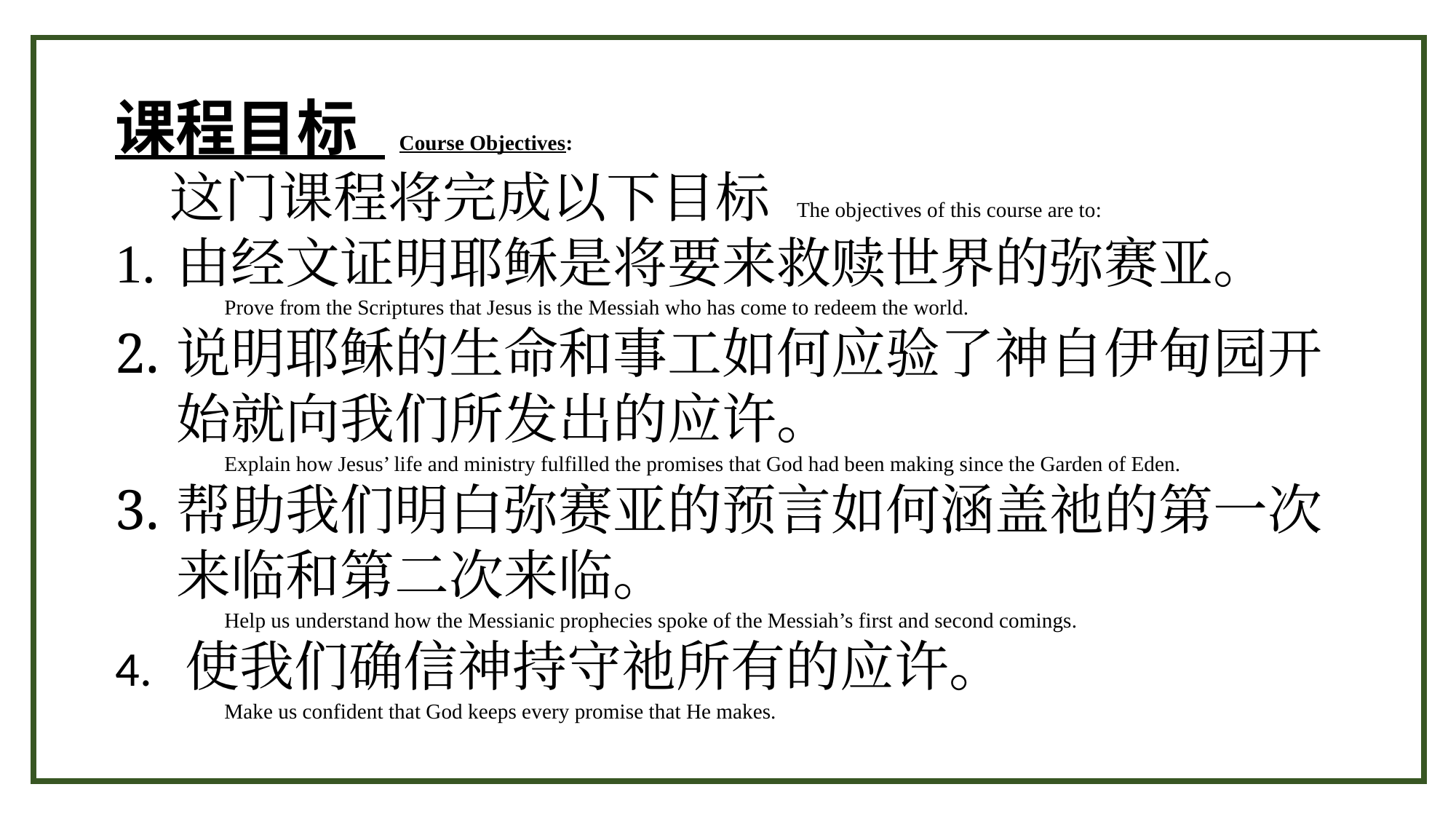

课程目标  Course Objectives:
这门课程将完成以下目标 The objectives of this course are to:
由经文证明耶稣是将要来救赎世界的弥赛亚。
	Prove from the Scriptures that Jesus is the Messiah who has come to redeem the world.
说明耶稣的生命和事工如何应验了神自伊甸园开始就向我们所发出的应许。
	Explain how Jesus’ life and ministry fulfilled the promises that God had been making since the Garden of Eden.
帮助我们明白弥赛亚的预言如何涵盖祂的第一次来临和第二次来临。
	Help us understand how the Messianic prophecies spoke of the Messiah’s first and second comings.
4.  使我们确信神持守祂所有的应许。
	Make us confident that God keeps every promise that He makes.